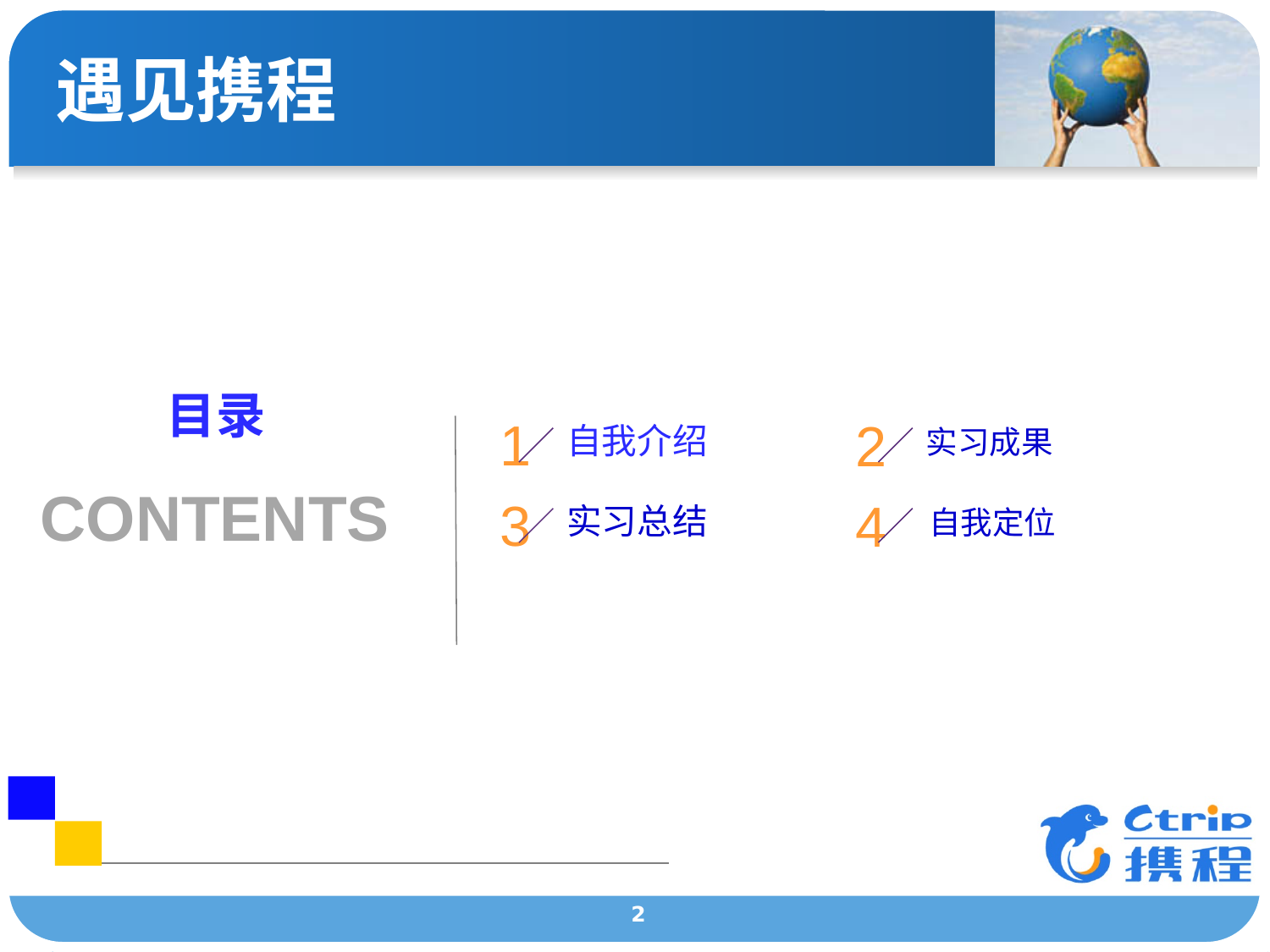

# 遇见携程

2

目录
1
2
自我介绍
实习成果
CONTENTS

3
4
实习总结
自我定位

2016年9月28日
2